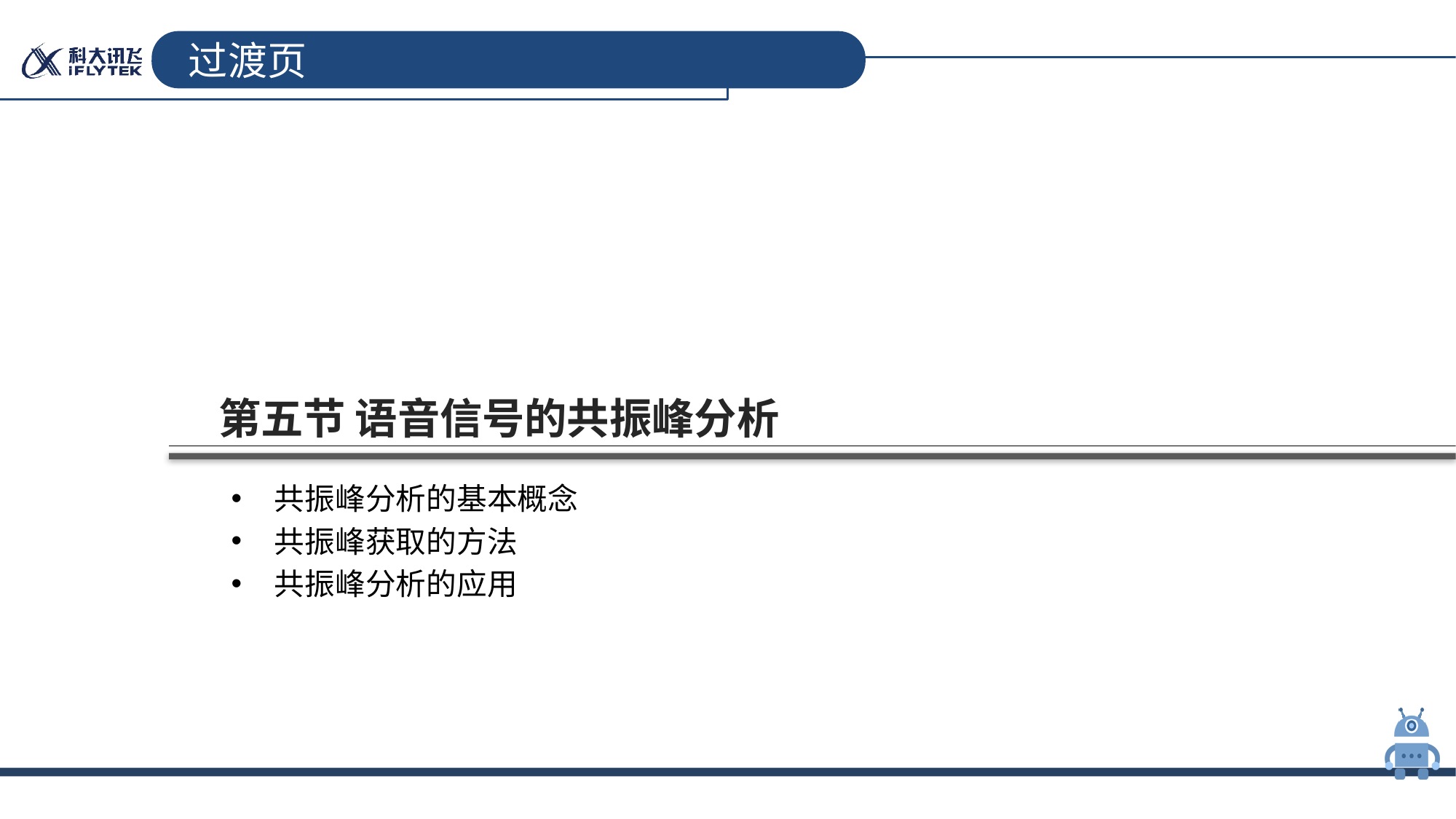

# 第五节 语音信号的共振峰分析
共振峰分析的基本概念
共振峰获取的方法
共振峰分析的应用